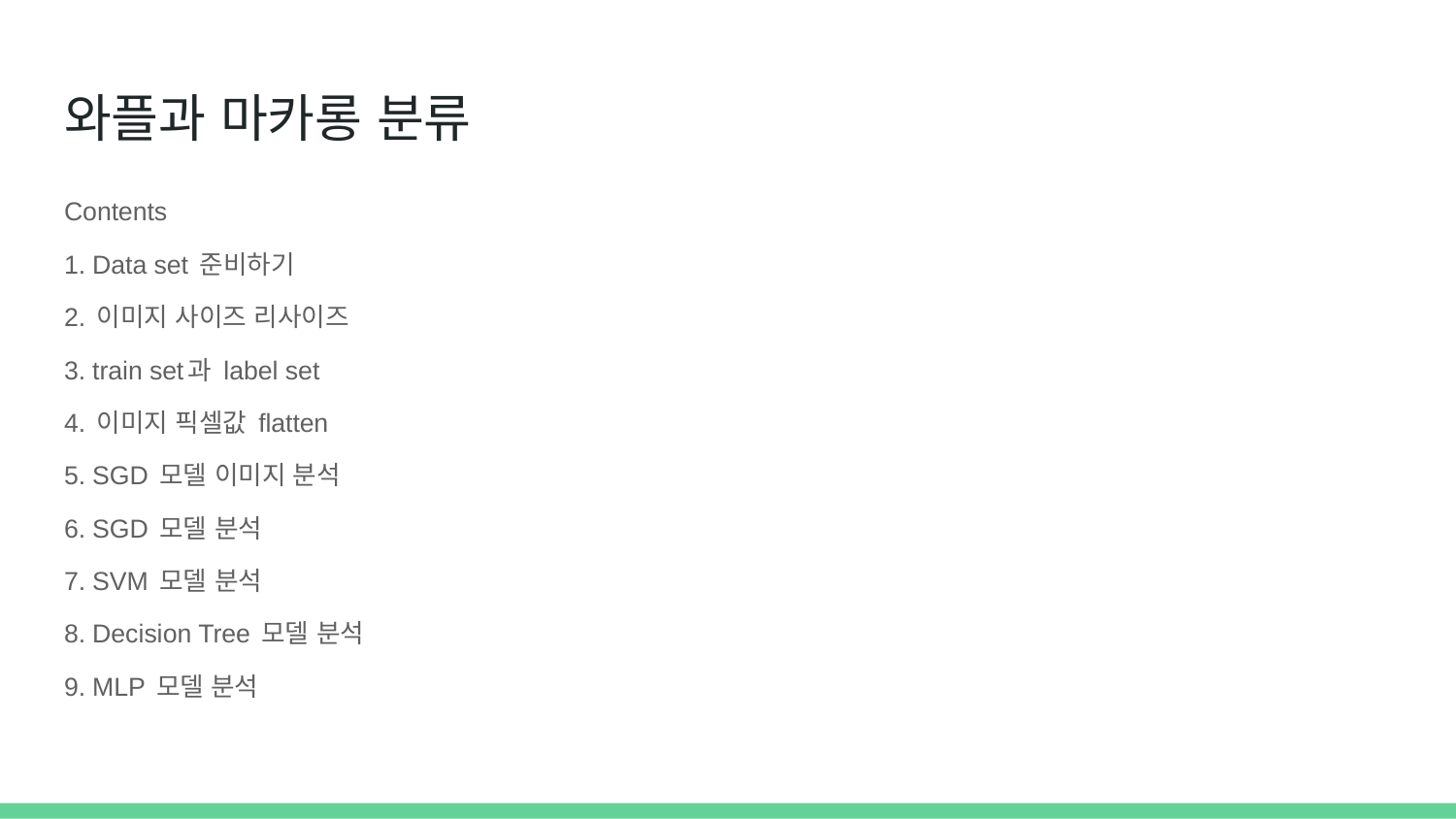

# 와플과 마카롱 분류
Contents
1. Data set 준비하기
2. 이미지 사이즈 리사이즈
3. train set과 label set
4. 이미지 픽셀값 flatten
5. SGD 모델 이미지 분석
6. SGD 모델 분석
7. SVM 모델 분석
8. Decision Tree 모델 분석
9. MLP 모델 분석